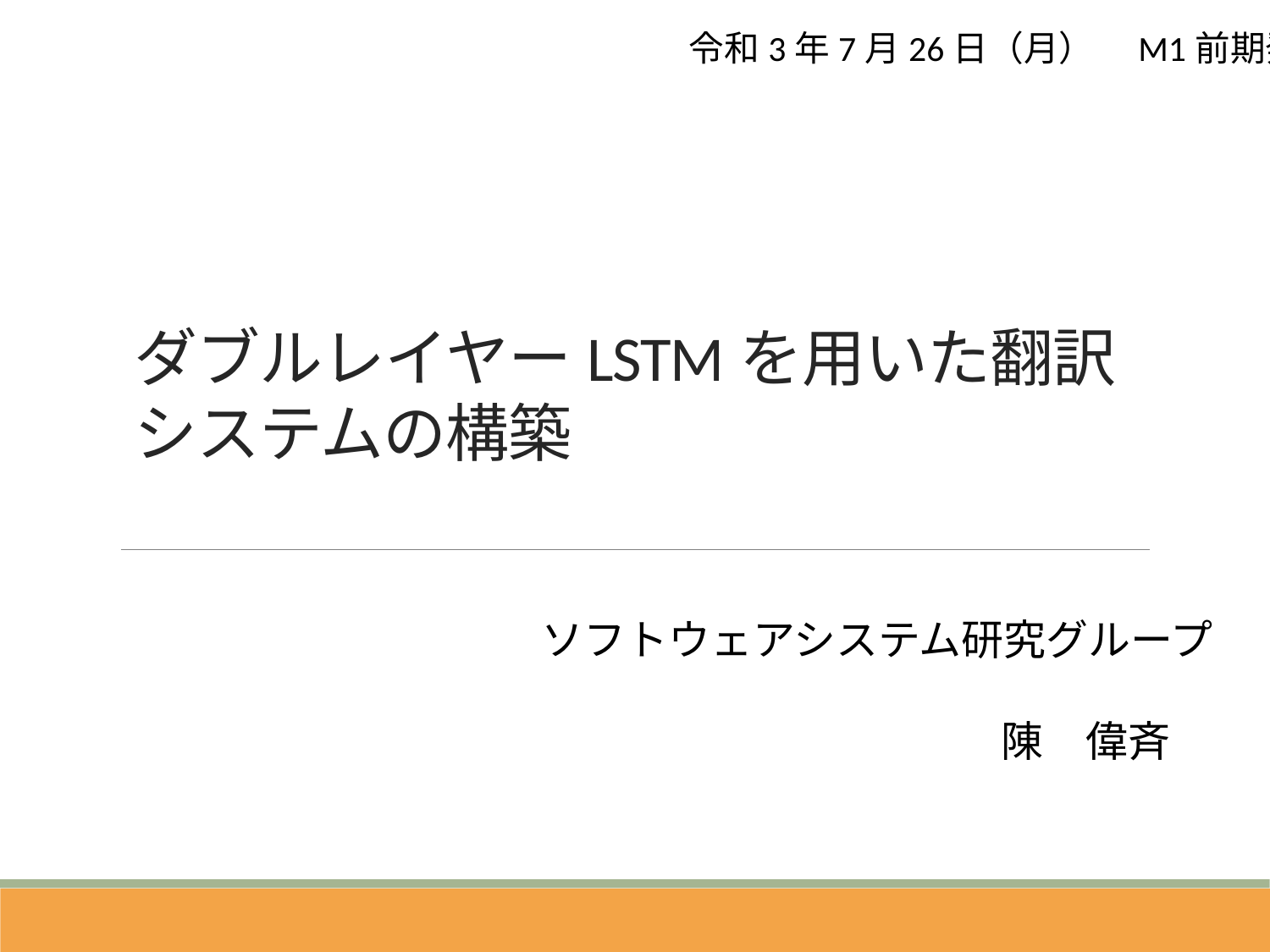

令和3年7月26日（月）　M1前期発表会
# ダブルレイヤーLSTMを用いた翻訳システムの構築
ソフトウェアシステム研究グループ

陳　偉斉